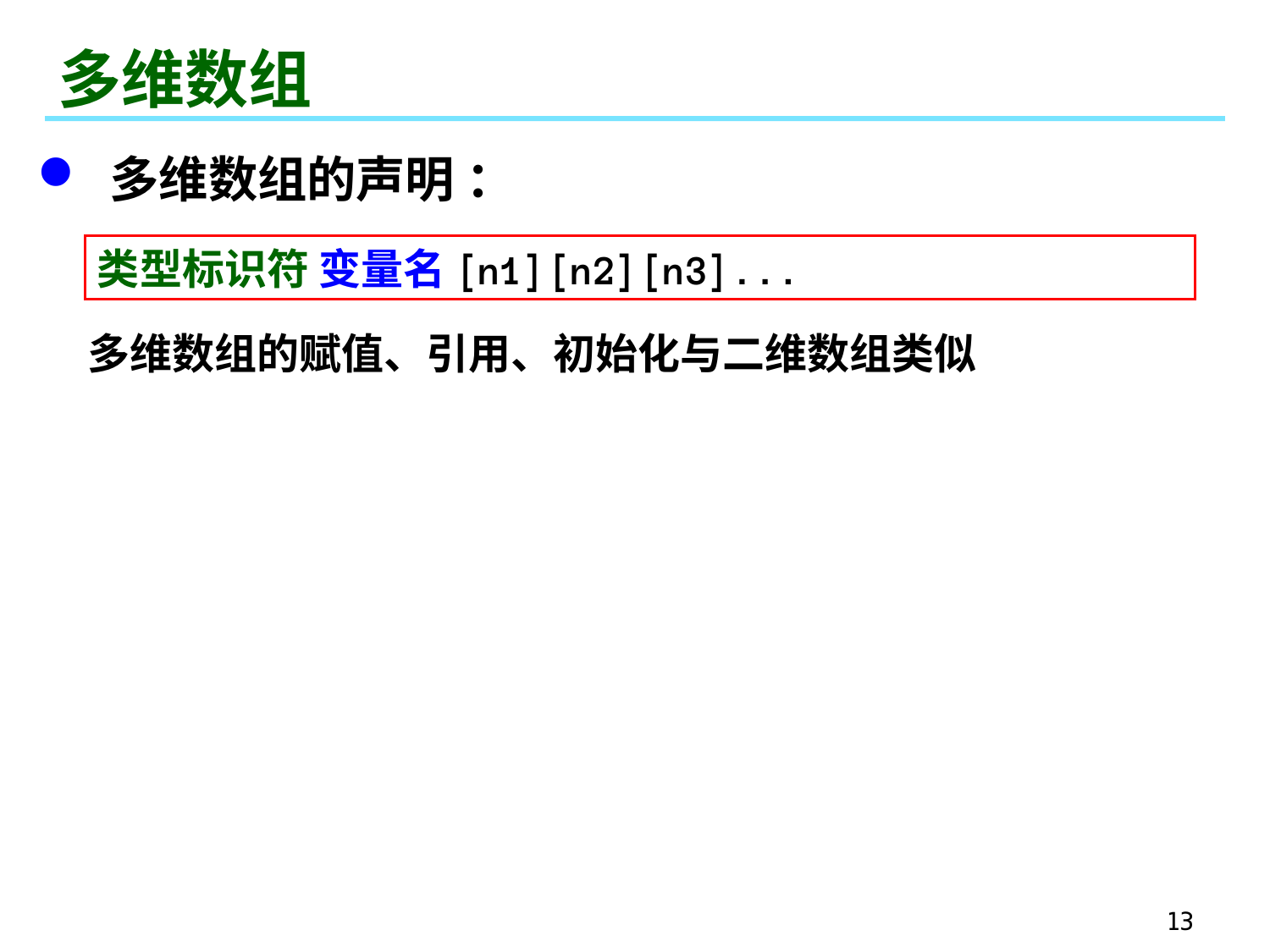

# 多维数组
 多维数组的声明 ：
类型标识符 变量名[n1][n2][n3]...
多维数组的赋值、引用、初始化与二维数组类似
13